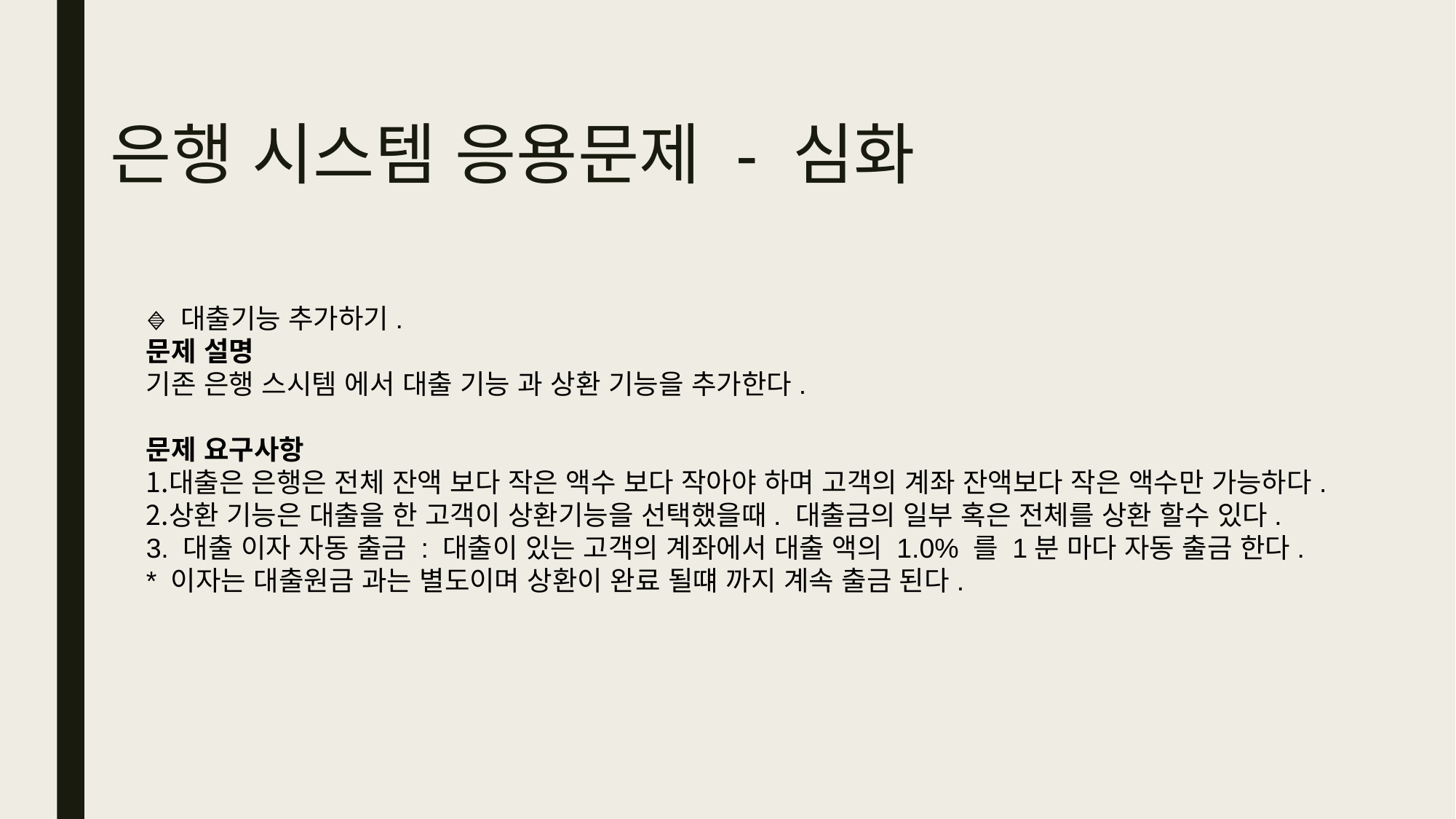

은행 시스템 응용문제 - 심화
🔹 대출기능 추가하기.
문제 설명
기존 은행 스시템 에서 대출 기능 과 상환 기능을 추가한다.

문제 요구사항
대출은 은행은 전체 잔액 보다 작은 액수 보다 작아야 하며 고객의 계좌 잔액보다 작은 액수만 가능하다.
상환 기능은 대출을 한 고객이 상환기능을 선택했을때. 대출금의 일부 혹은 전체를 상환 할수 있다.
3. 대출 이자 자동 출금 : 대출이 있는 고객의 계좌에서 대출 액의 1.0% 를 1분 마다 자동 출금 한다.
* 이자는 대출원금 과는 별도이며 상환이 완료 될떄 까지 계속 출금 된다.